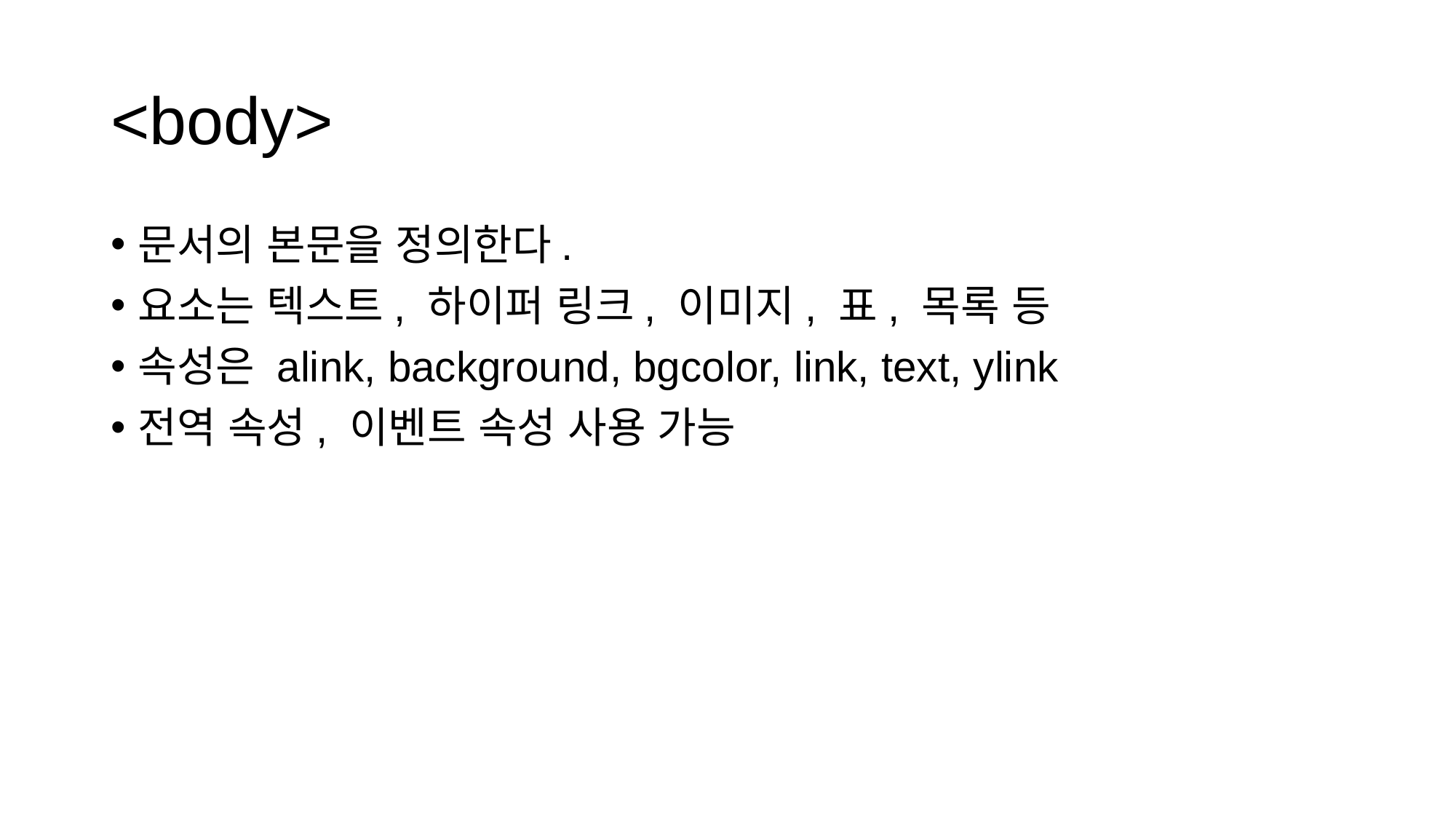

# <body>
문서의 본문을 정의한다.
요소는 텍스트, 하이퍼 링크, 이미지, 표, 목록 등
속성은 alink, background, bgcolor, link, text, ylink
전역 속성, 이벤트 속성 사용 가능